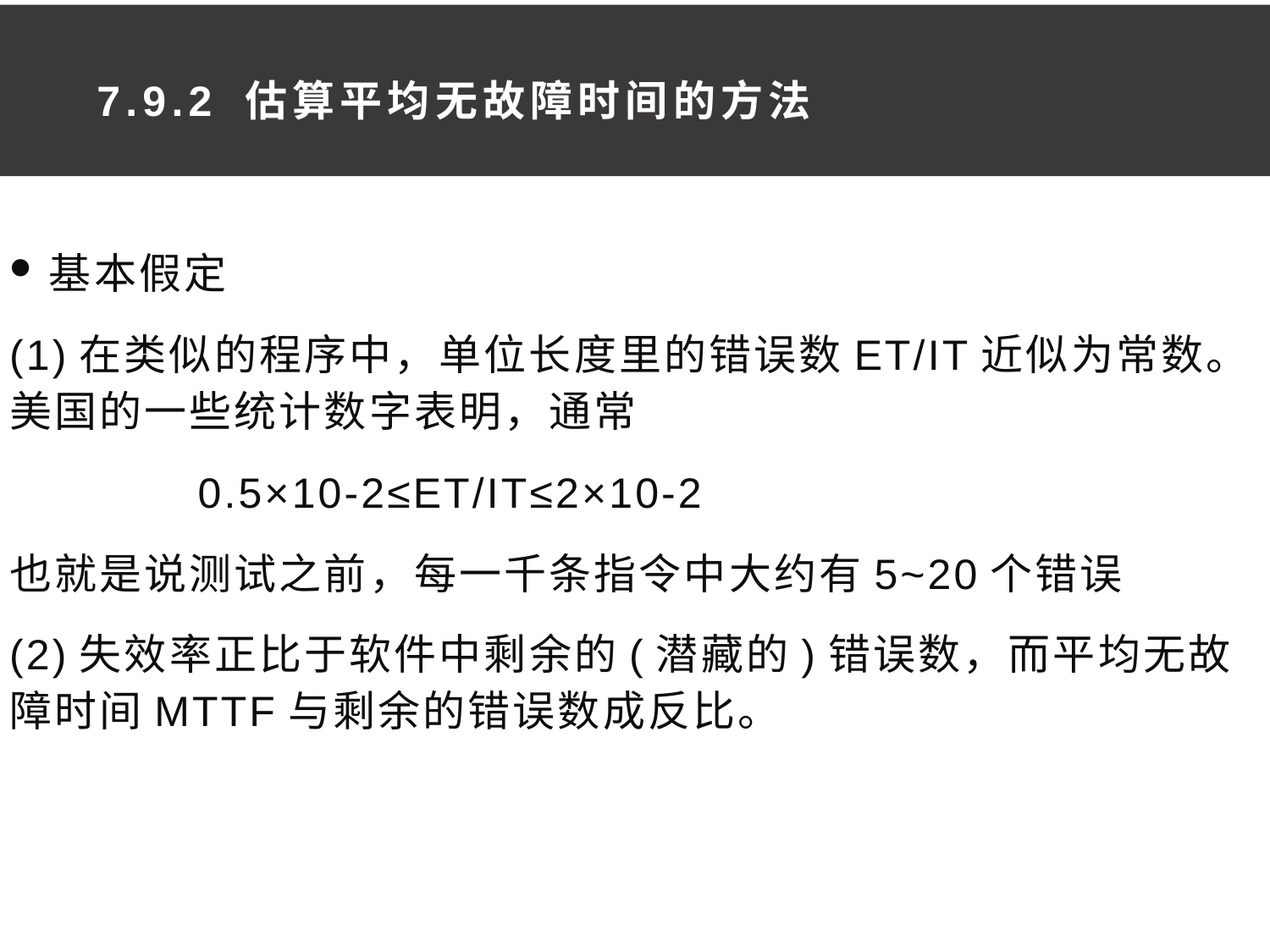

7.9.2 估算平均无故障时间的方法
基本假定
(1)在类似的程序中，单位长度里的错误数ET/IT近似为常数。美国的一些统计数字表明，通常
             0.5×10-2≤ET/IT≤2×10-2
也就是说测试之前，每一千条指令中大约有5~20个错误
(2)失效率正比于软件中剩余的(潜藏的)错误数，而平均无故障时间MTTF与剩余的错误数成反比。